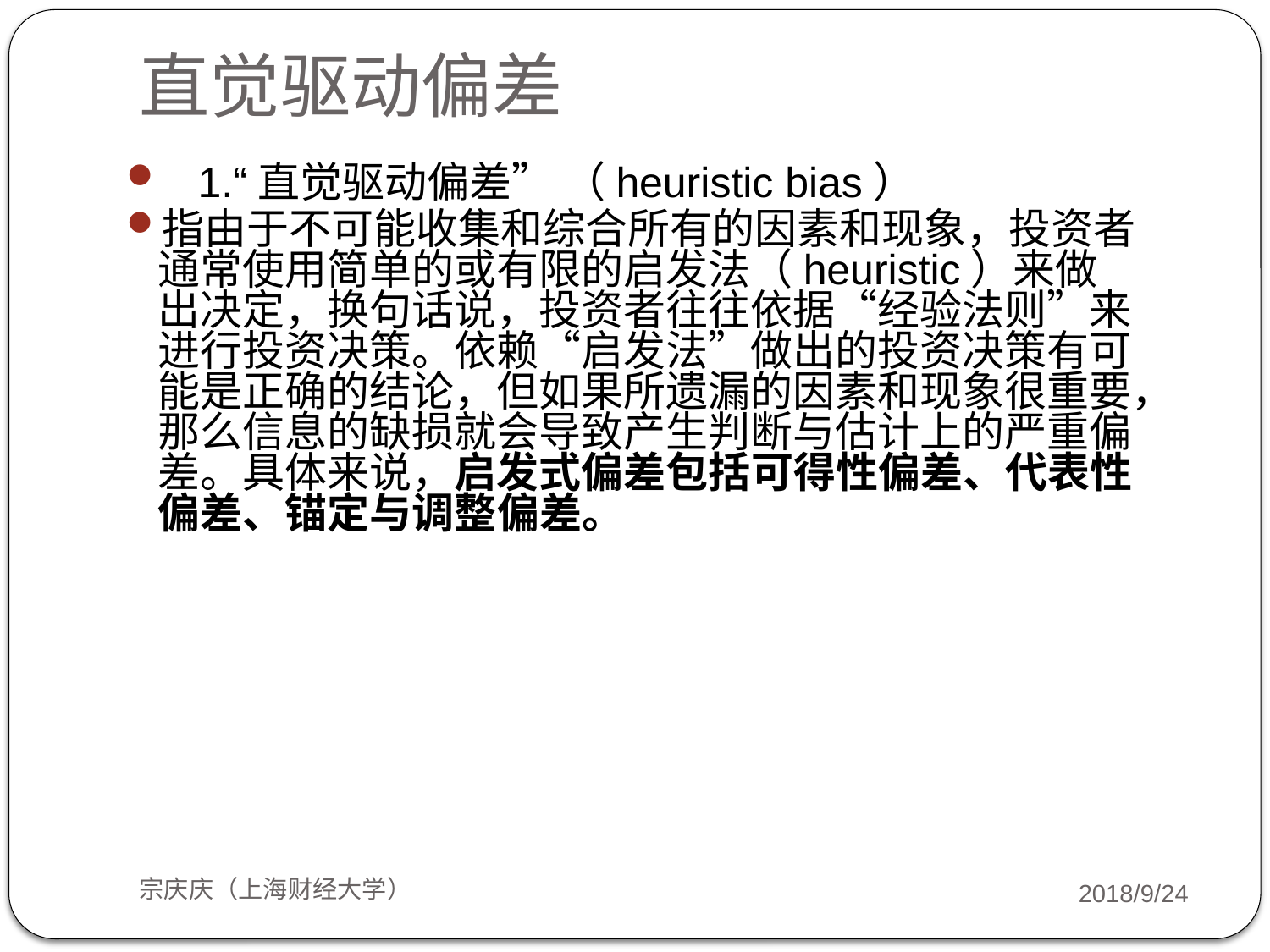

# 直觉驱动偏差
   1.“直觉驱动偏差” （heuristic bias）
指由于不可能收集和综合所有的因素和现象，投资者通常使用简单的或有限的启发法（heuristic）来做出决定，换句话说，投资者往往依据“经验法则”来进行投资决策。依赖“启发法”做出的投资决策有可能是正确的结论，但如果所遗漏的因素和现象很重要，那么信息的缺损就会导致产生判断与估计上的严重偏差。具体来说，启发式偏差包括可得性偏差、代表性偏差、锚定与调整偏差。
宗庆庆（上海财经大学）
2018/9/24